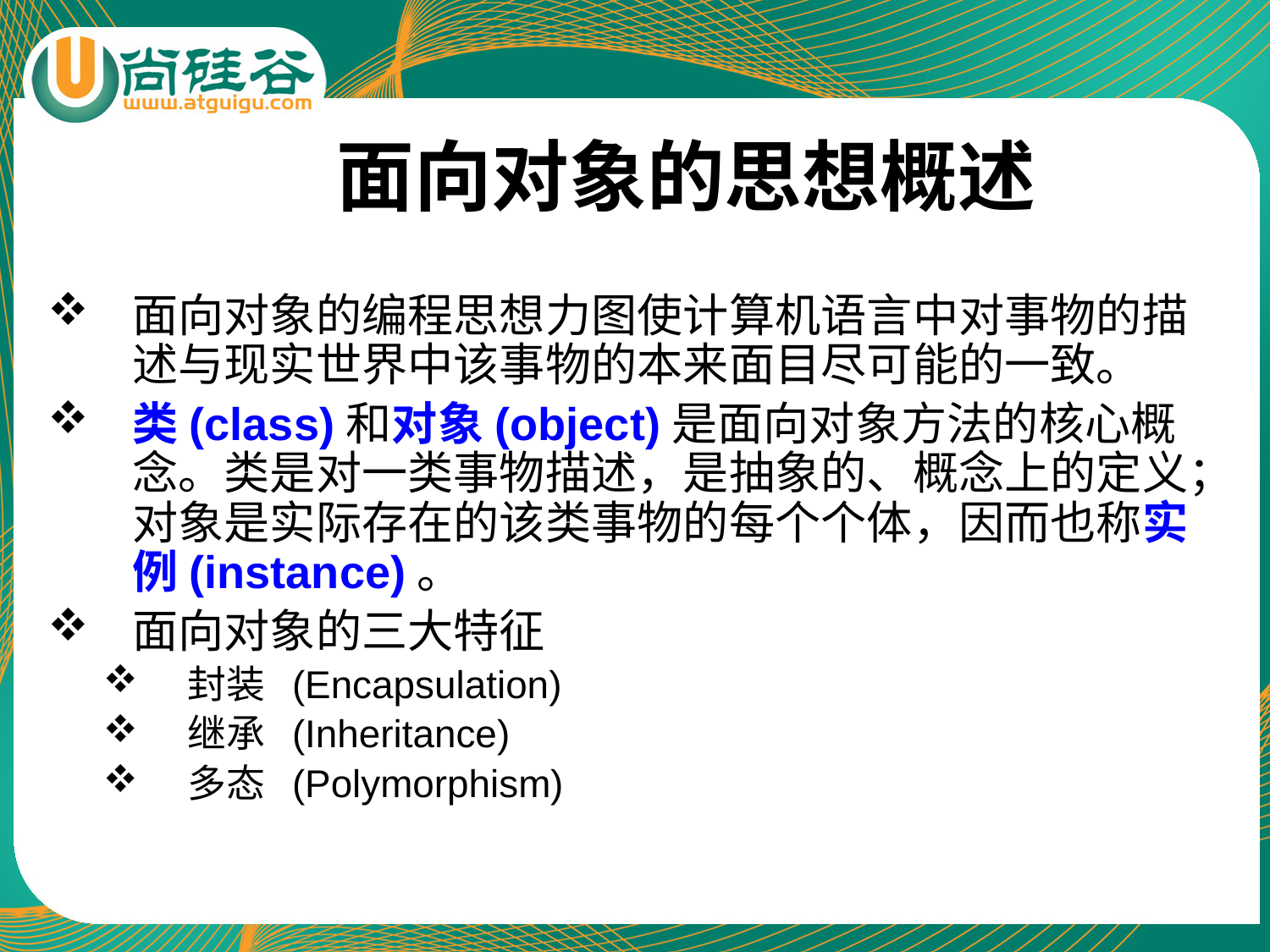

# 面向对象的思想概述
面向对象的编程思想力图使计算机语言中对事物的描述与现实世界中该事物的本来面目尽可能的一致。
类(class)和对象(object)是面向对象方法的核心概念。类是对一类事物描述，是抽象的、概念上的定义；对象是实际存在的该类事物的每个个体，因而也称实例(instance)。
面向对象的三大特征
封装  (Encapsulation)
继承  (Inheritance)
多态  (Polymorphism)